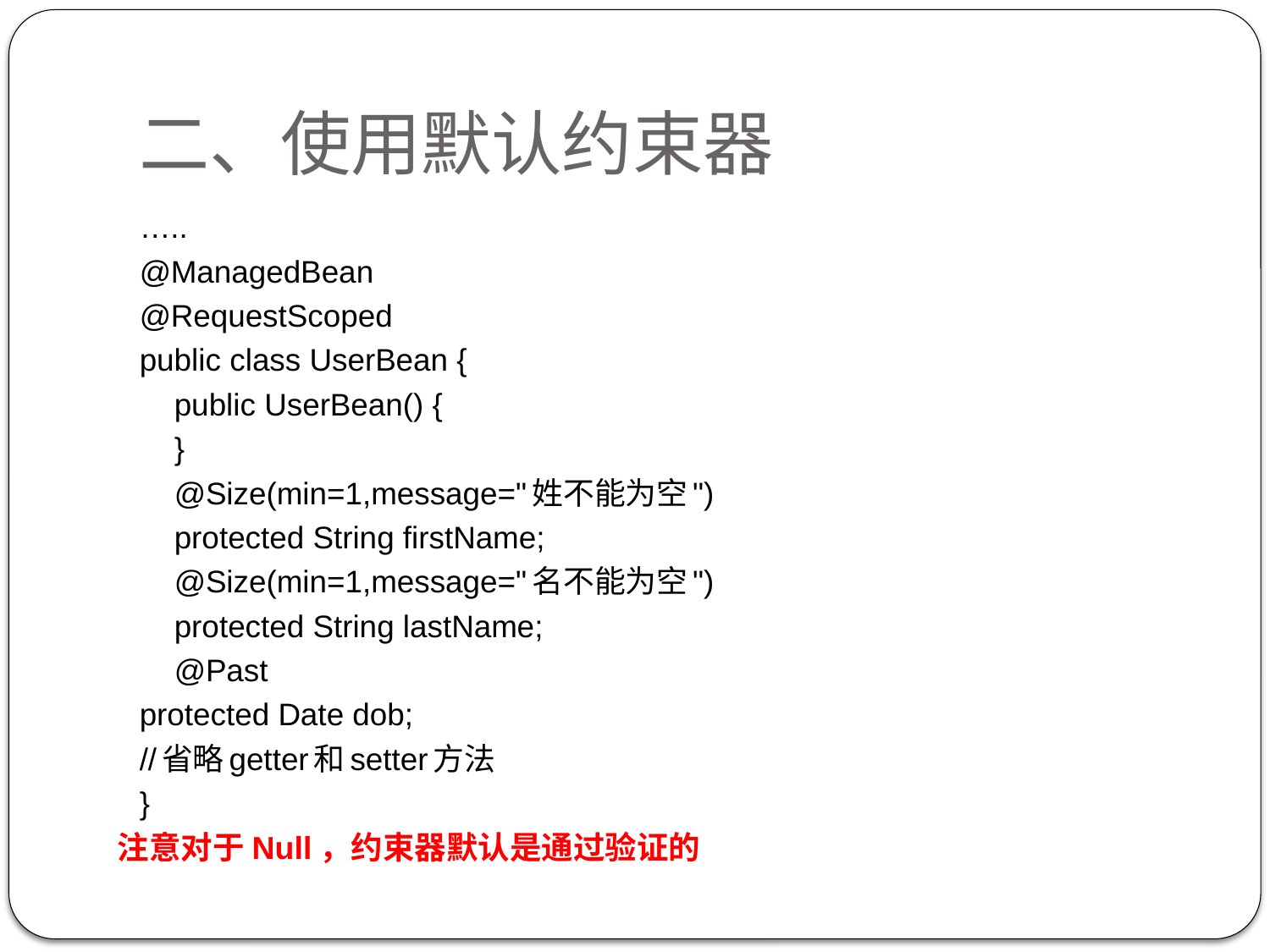

# 二、使用默认约束器
…..
@ManagedBean
@RequestScoped
public class UserBean {
    public UserBean() {
    }
    @Size(min=1,message="姓不能为空")
    protected String firstName;
    @Size(min=1,message="名不能为空")
    protected String lastName;
    @Past
protected Date dob;
//省略getter和setter方法
}
注意对于Null，约束器默认是通过验证的